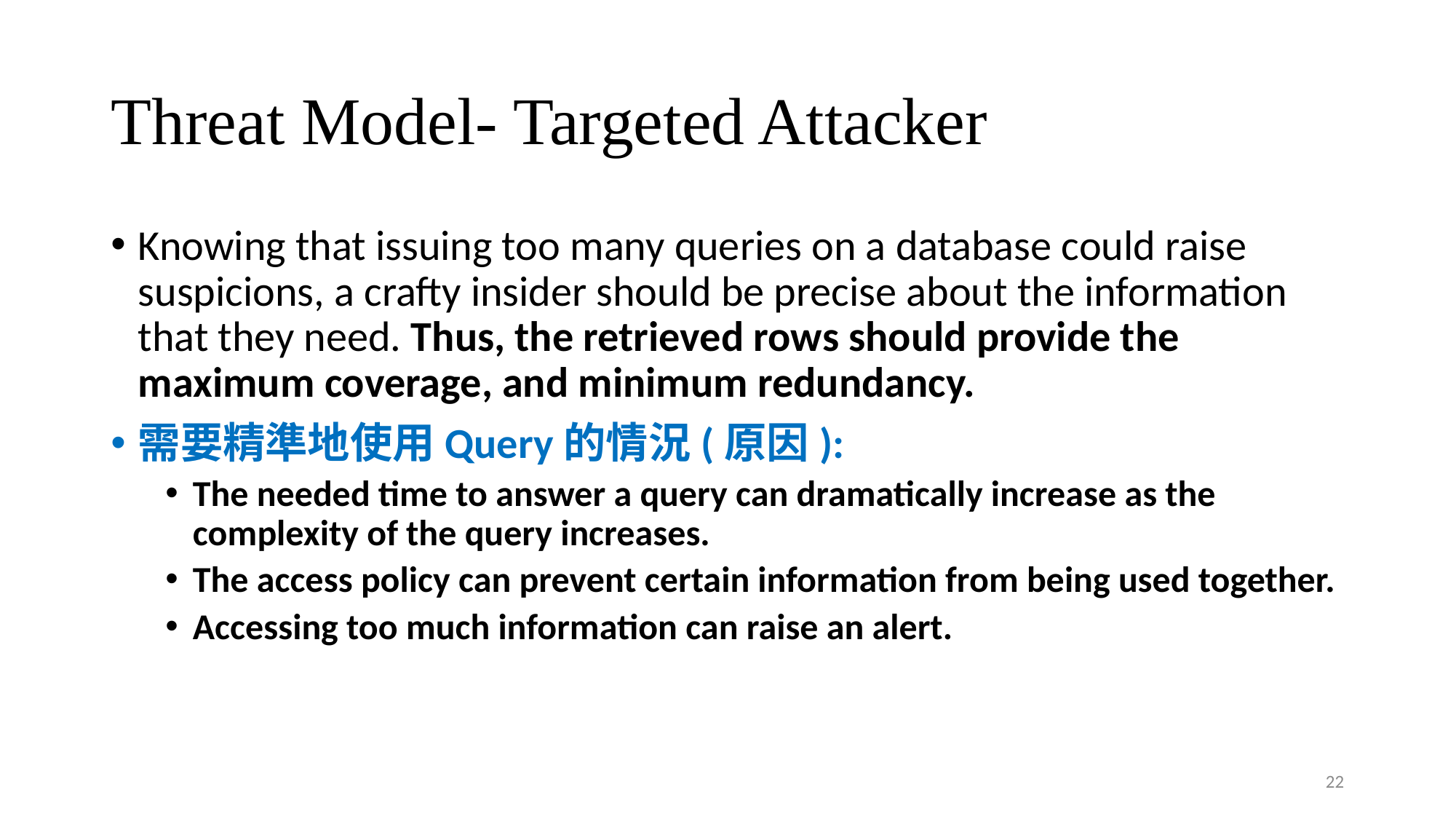

# Threat Model- Targeted Attacker
Knowing that issuing too many queries on a database could raise suspicions, a crafty insider should be precise about the information that they need. Thus, the retrieved rows should provide the maximum coverage, and minimum redundancy.
需要精準地使用Query的情況(原因):
The needed time to answer a query can dramatically increase as the complexity of the query increases.
The access policy can prevent certain information from being used together.
Accessing too much information can raise an alert.

22